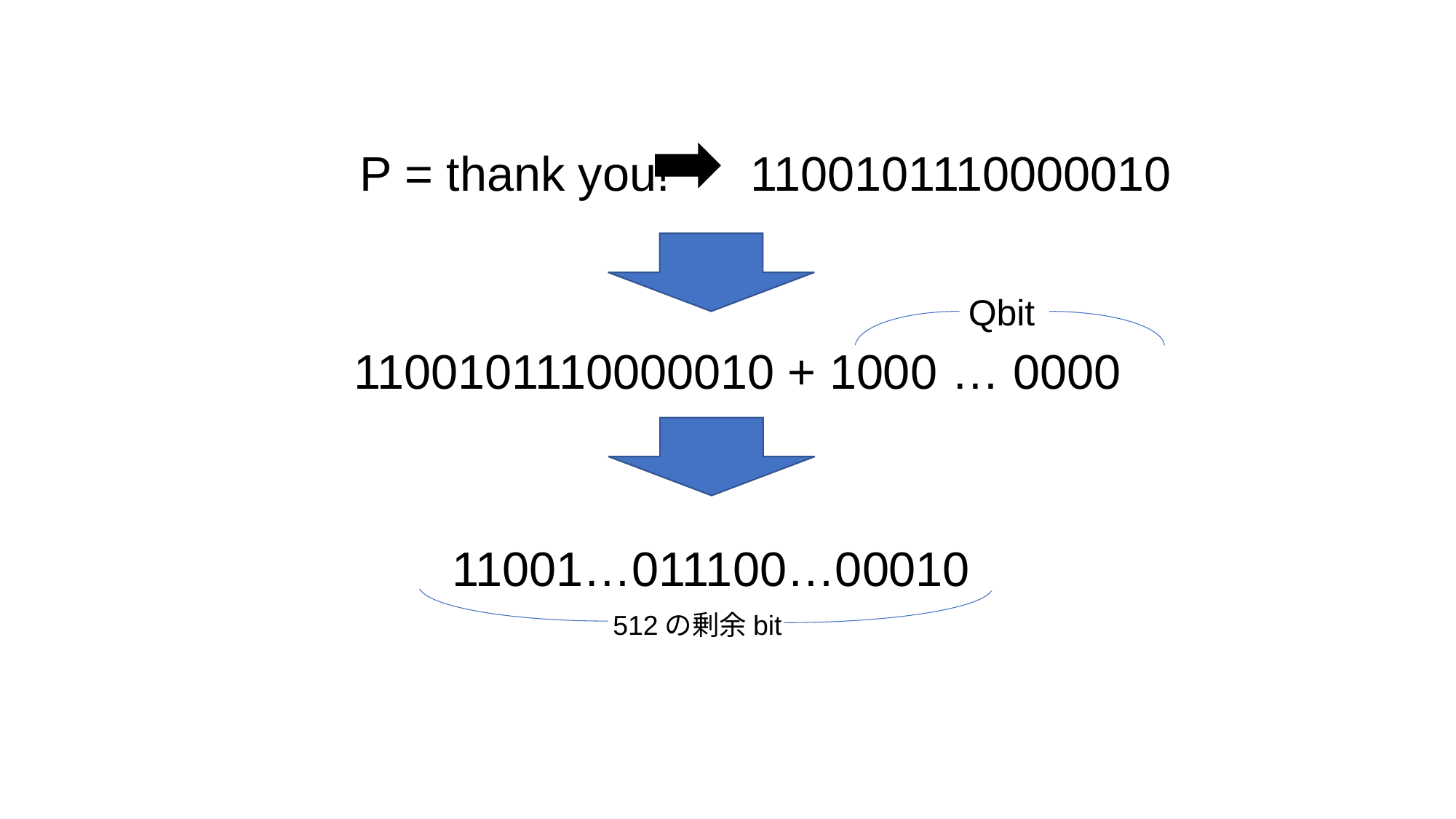

P = thank you!      1100101110000010

Qbit

1100101110000010 + 1000 … 0000

11001…011100…00010

512の剰余bit